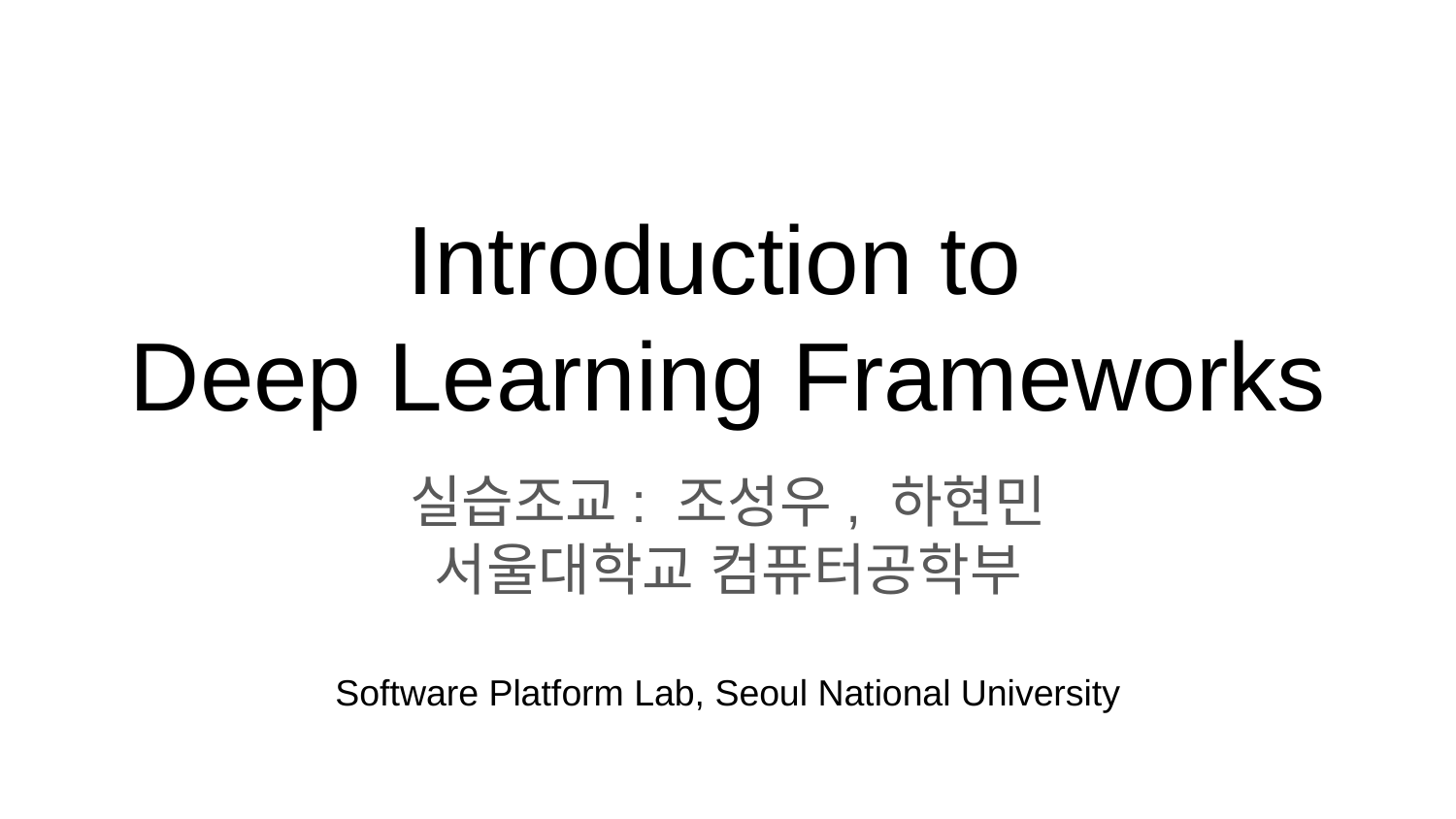

# Introduction to
Deep Learning Frameworks
실습조교: 조성우, 하현민
서울대학교 컴퓨터공학부

Software Platform Lab, Seoul National University